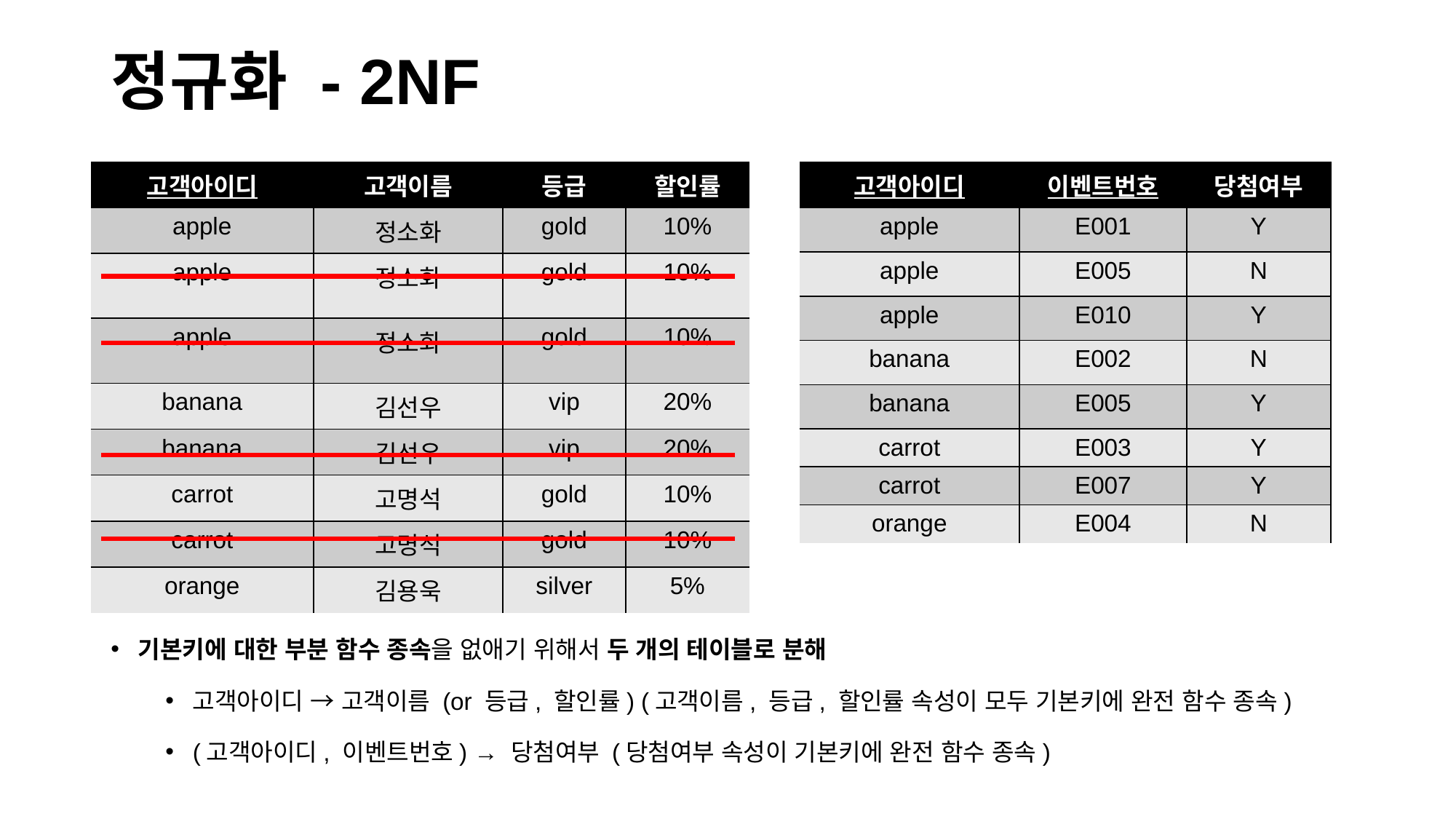

# 정규화 - 2NF
| 고객아이디 | 고객이름 | 등급 | 할인률 |
| --- | --- | --- | --- |
| apple | 정소화 | gold | 10% |
| apple | 정소화 | gold | 10% |
| apple | 정소화 | gold | 10% |
| banana | 김선우 | vip | 20% |
| banana | 김선우 | vip | 20% |
| carrot | 고명석 | gold | 10% |
| carrot | 고명석 | gold | 10% |
| orange | 김용욱 | silver | 5% |
| 고객아이디 | 이벤트번호 | 당첨여부 |
| --- | --- | --- |
| apple | E001 | Y |
| apple | E005 | N |
| apple | E010 | Y |
| banana | E002 | N |
| banana | E005 | Y |
| carrot | E003 | Y |
| carrot | E007 | Y |
| orange | E004 | N |
기본키에 대한 부분 함수 종속을 없애기 위해서 두 개의 테이블로 분해
고객아이디 → 고객이름 (or 등급, 할인률) (고객이름, 등급, 할인률 속성이 모두 기본키에 완전 함수 종속)
(고객아이디, 이벤트번호) → 당첨여부 (당첨여부 속성이 기본키에 완전 함수 종속)